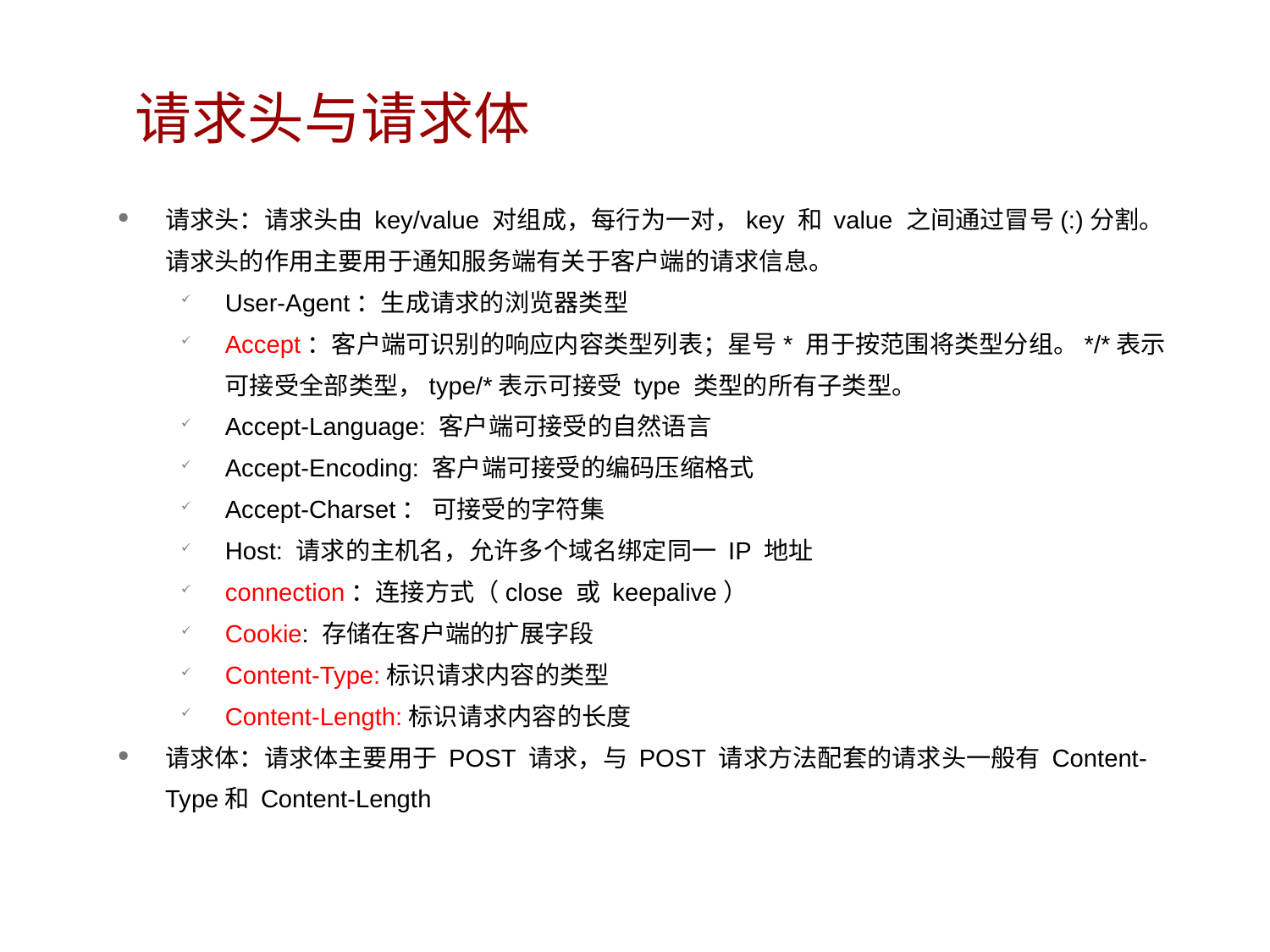

# 请求头与请求体
请求头：请求头由 key/value 对组成，每行为一对，key 和 value 之间通过冒号(:)分割。请求头的作用主要用于通知服务端有关于客户端的请求信息。
User-Agent：生成请求的浏览器类型
Accept：客户端可识别的响应内容类型列表；星号* 用于按范围将类型分组。*/*表示可接受全部类型，type/*表示可接受 type 类型的所有子类型。
Accept-Language: 客户端可接受的自然语言
Accept-Encoding: 客户端可接受的编码压缩格式
Accept-Charset： 可接受的字符集
Host: 请求的主机名，允许多个域名绑定同一 IP 地址
connection：连接方式（close 或 keepalive）
Cookie: 存储在客户端的扩展字段
Content-Type:标识请求内容的类型
Content-Length:标识请求内容的长度
请求体：请求体主要用于 POST 请求，与 POST 请求方法配套的请求头一般有 Content-Type和 Content-Length